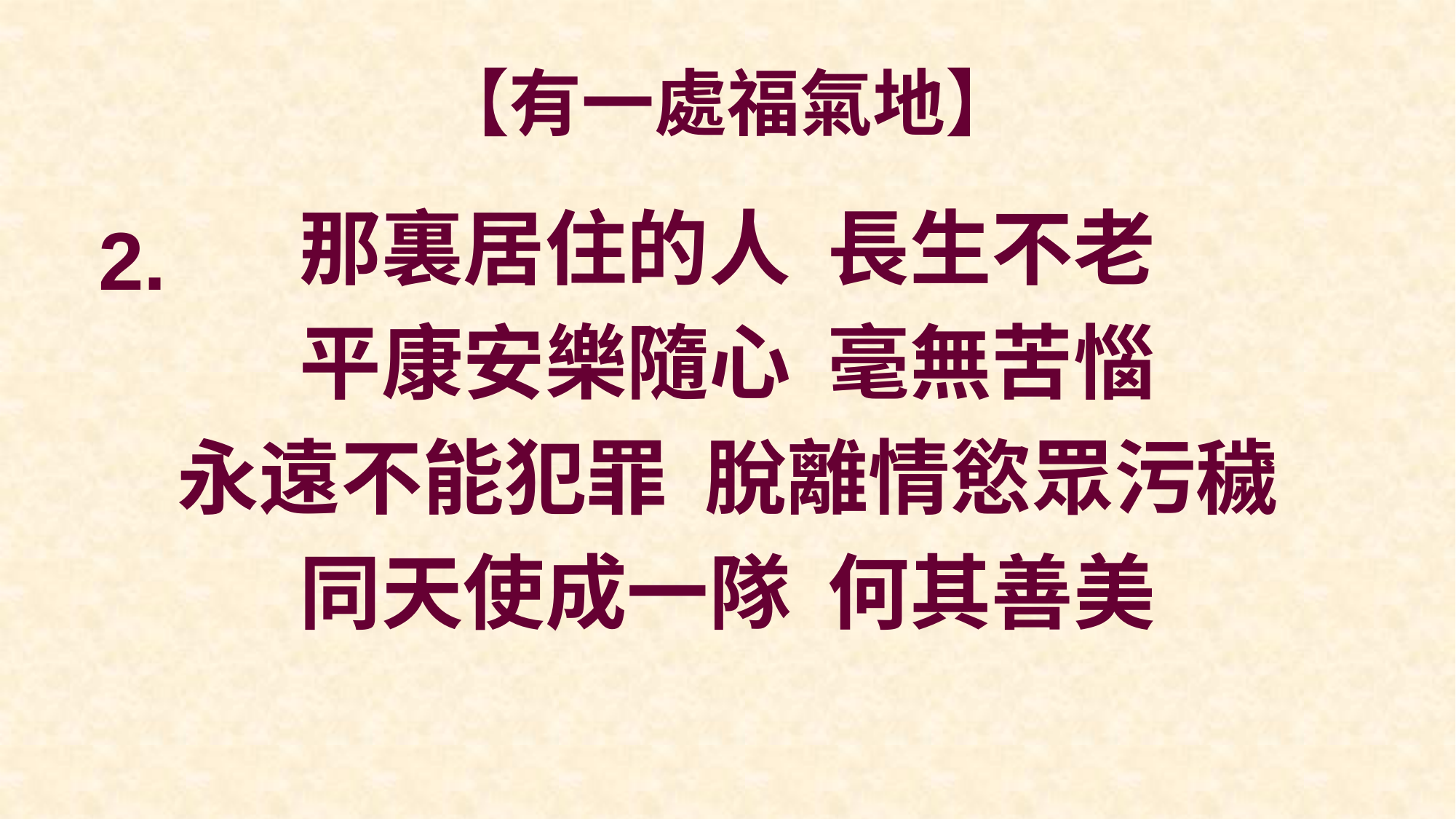

# 【有一處福氣地】
那裏居住的人  長生不老
平康安樂隨心  毫無苦惱
永遠不能犯罪  脫離情慾眾污穢
同天使成一隊  何其善美
2.